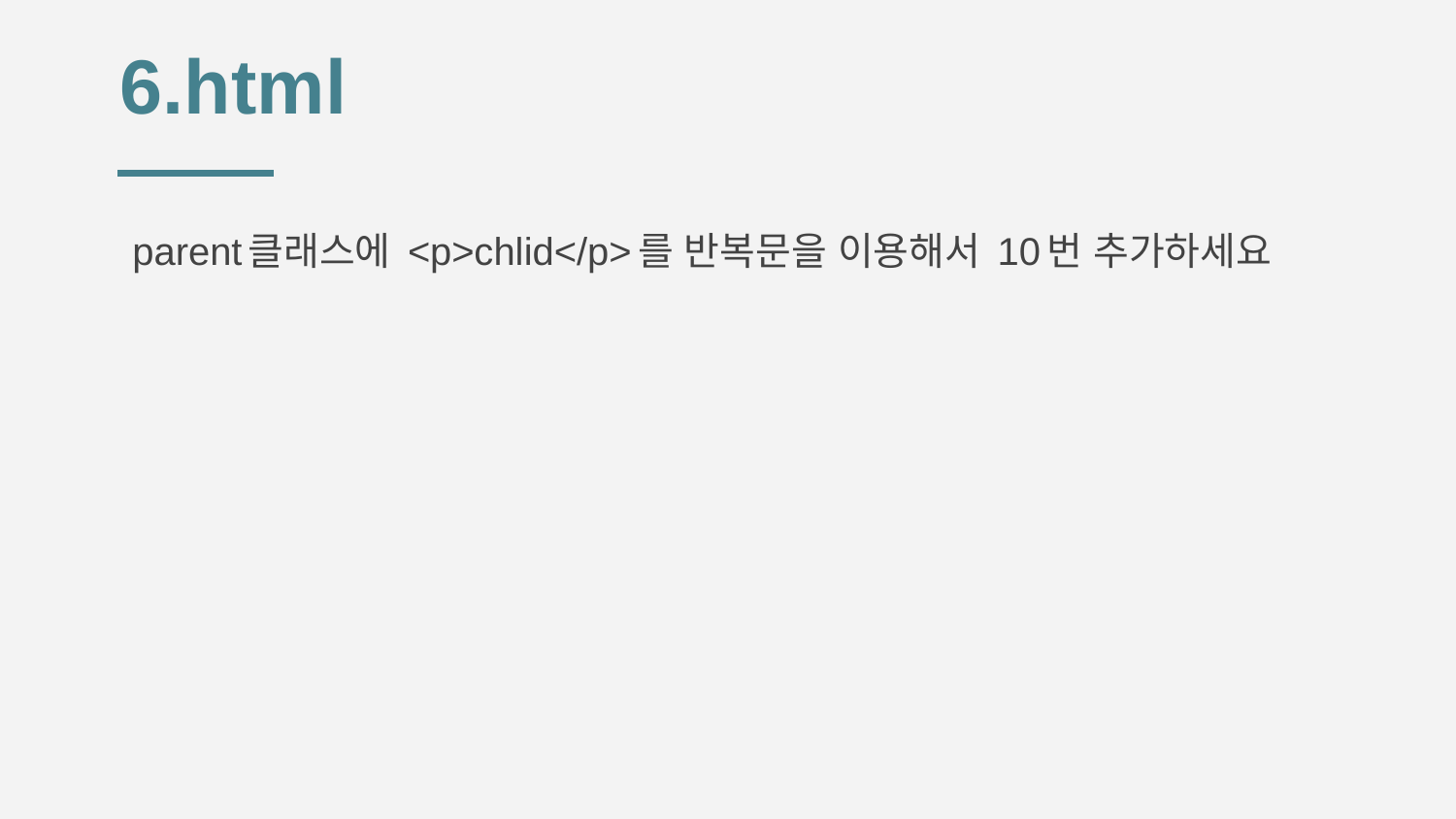

# 6.html
parent클래스에 <p>chlid</p>를 반복문을 이용해서 10번 추가하세요